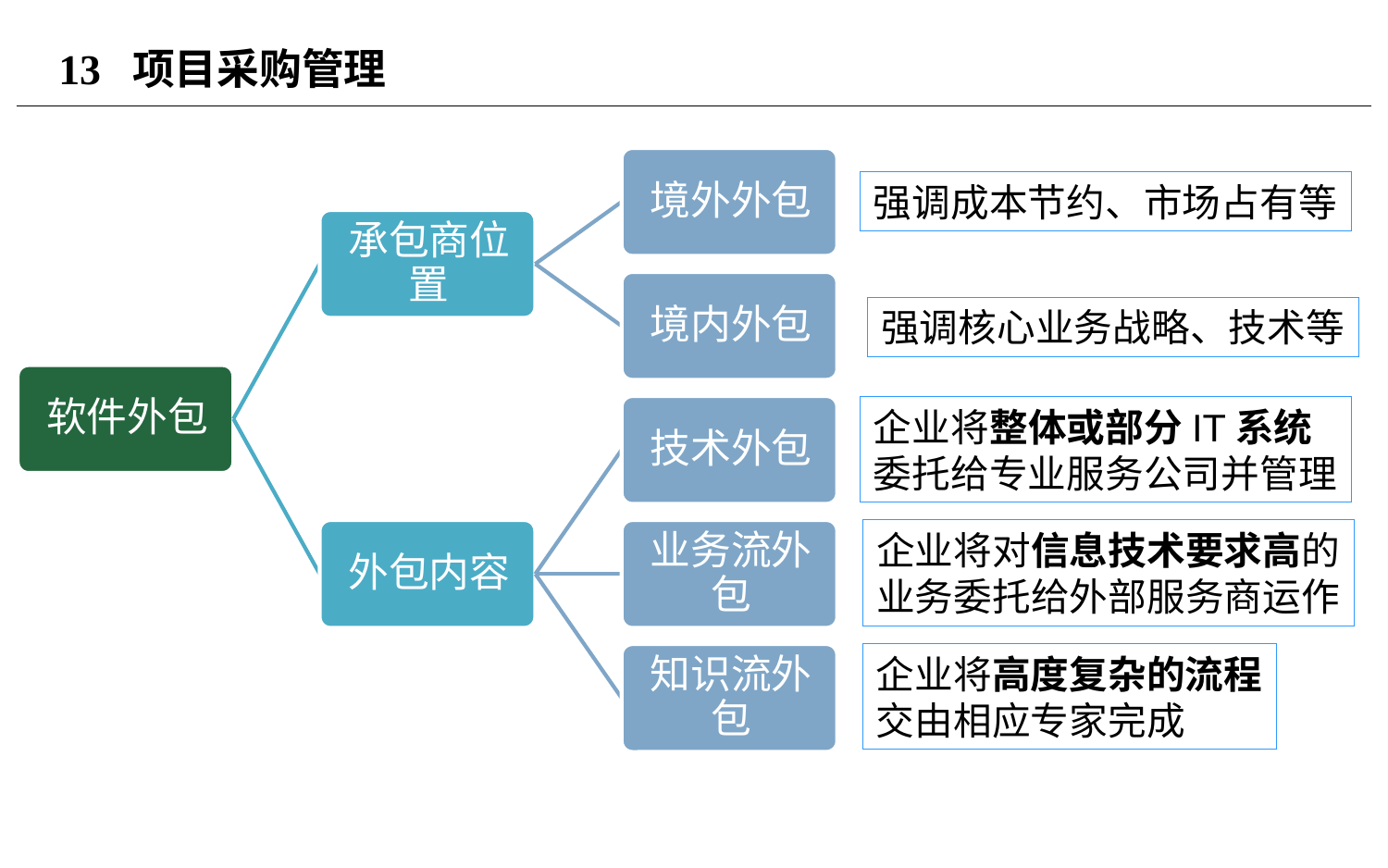

# 13  项目采购管理
软件外包

承包商位置

境外外包

境内外包

外包内容

技术外包

业务流外包

知识流外包
强调成本节约、市场占有等
强调核心业务战略、技术等
企业将整体或部分IT系统
委托给专业服务公司并管理
企业将对信息技术要求高的
业务委托给外部服务商运作
企业将高度复杂的流程
交由相应专家完成